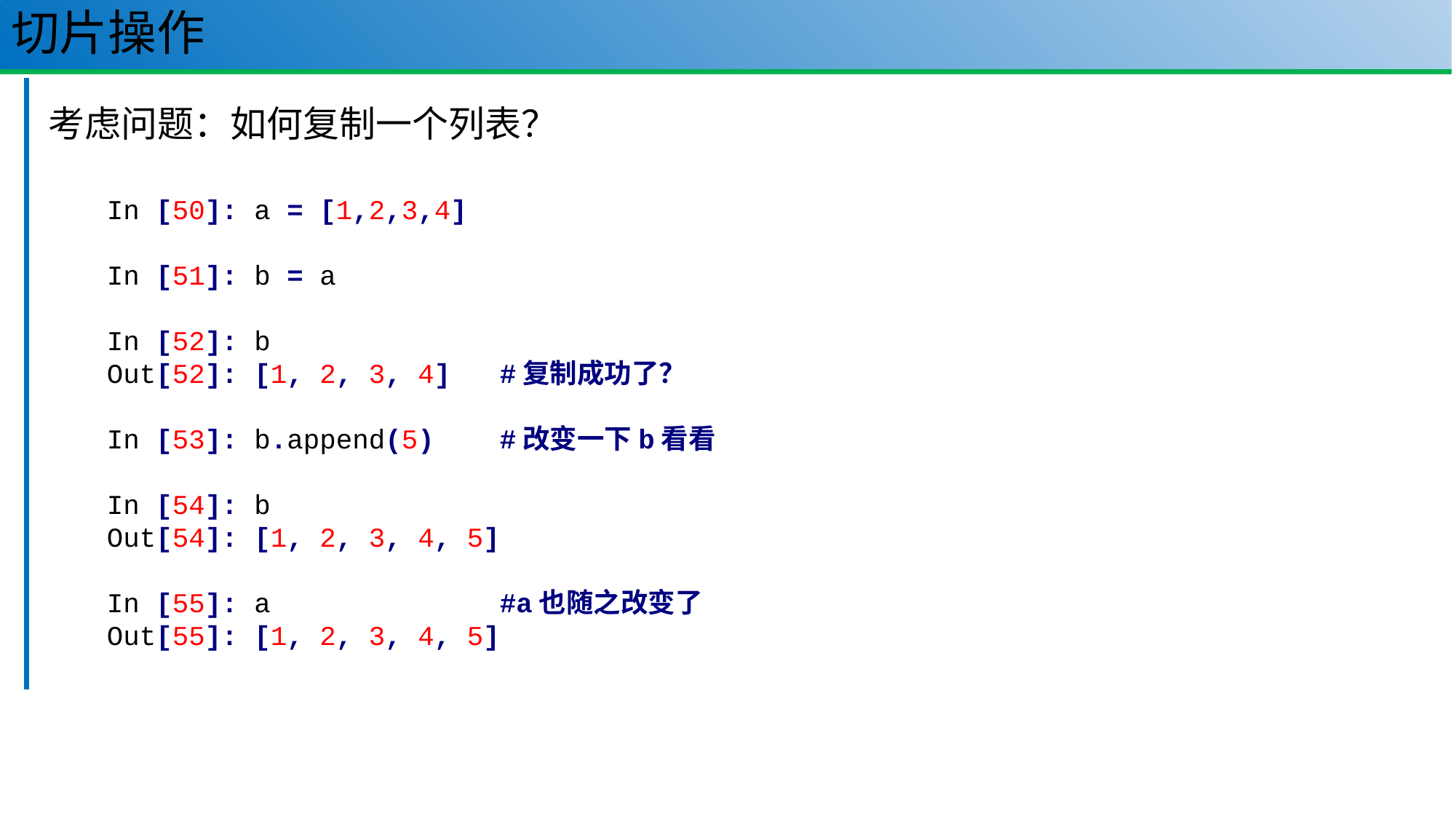

# 切片操作
32
考虑问题：如何复制一个列表？
In [50]: a = [1,2,3,4]

In [51]: b = a

In [52]: b
Out[52]: [1, 2, 3, 4]   #复制成功了？

In [53]: b.append(5)    #改变一下b看看

In [54]: b
Out[54]: [1, 2, 3, 4, 5]

In [55]: a              #a也随之改变了
Out[55]: [1, 2, 3, 4, 5]